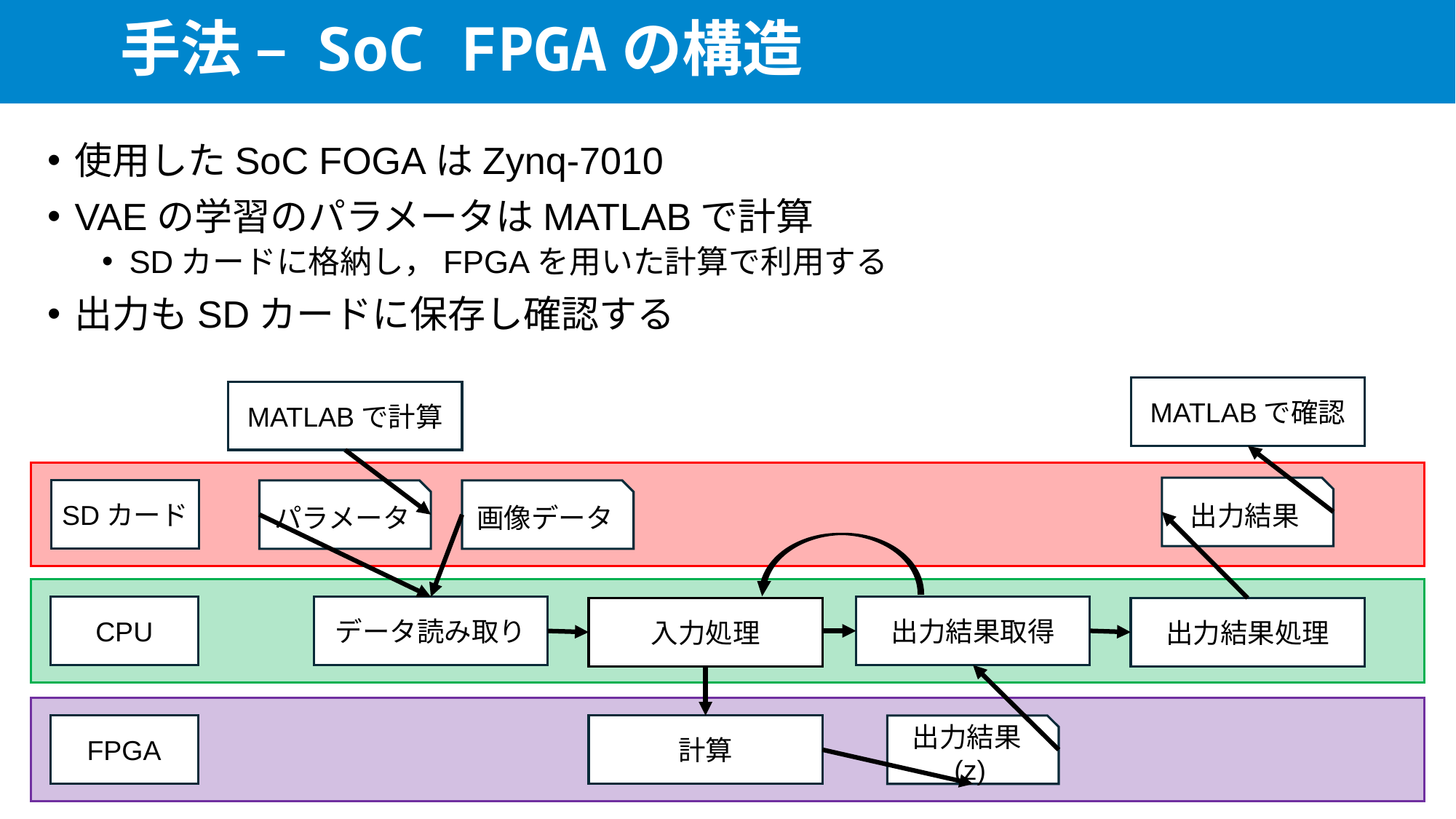

# 手法 – SoC FPGAの構造
使用したSoC FOGAはZynq-7010
VAEの学習のパラメータはMATLABで計算
SDカードに格納し，FPGAを用いた計算で利用する
出力もSDカードに保存し確認する
MATLABで確認
MATLABで計算

出力結果
SDカード
パラメータ
画像データ

CPU
出力結果取得
データ読み取り
入力処理
出力結果処理

FPGA
計算
出力結果(z)